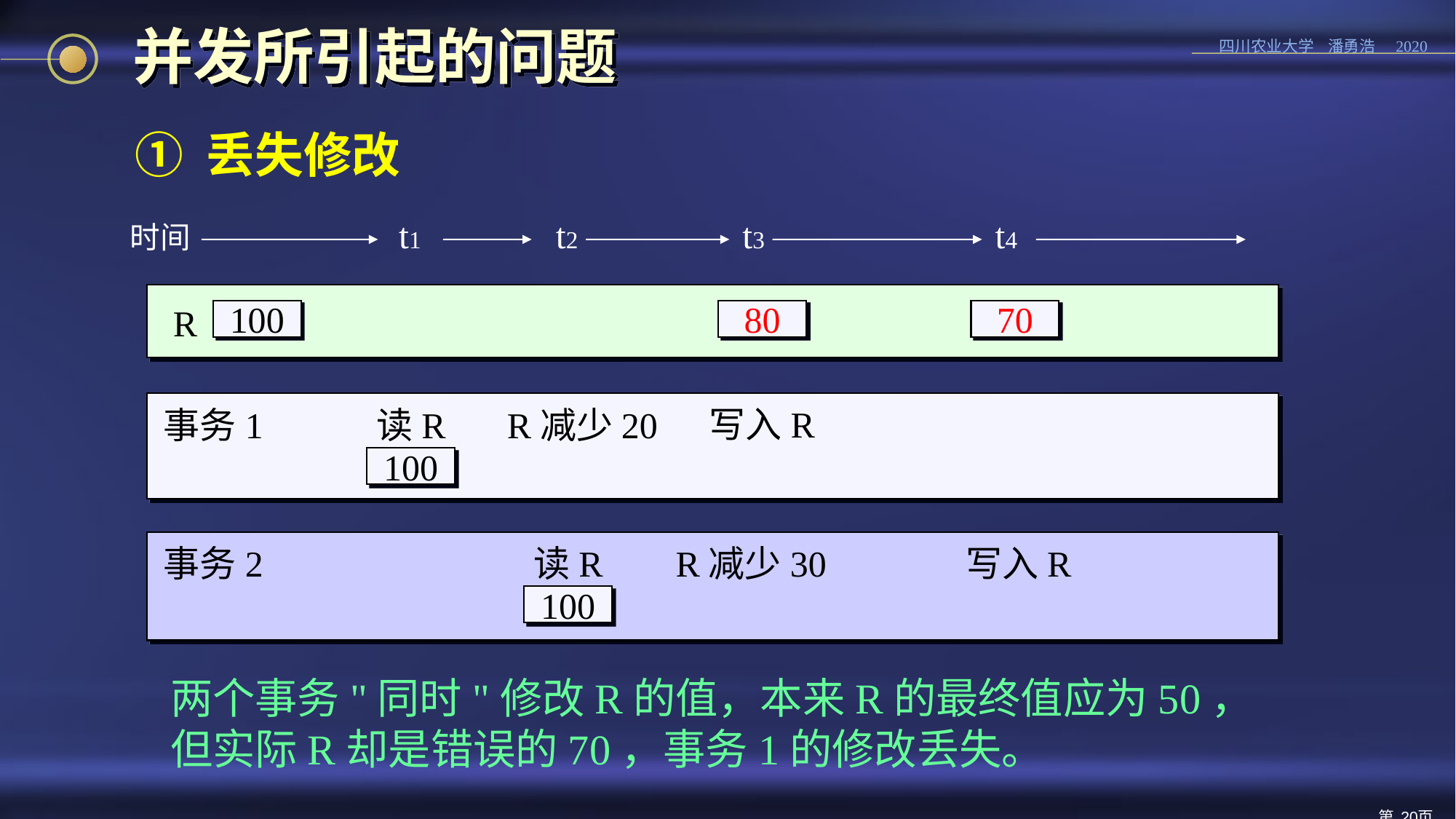

# 并发所引起的问题
① 丢失修改
t1
t2
t3
t4
时间

R
100
80
70

写入R
事务1
读R
R减少20
100

事务2
读R
R减少30
写入R
100
两个事务"同时"修改R的值，本来R的最终值应为50，但实际R却是错误的70，事务1的修改丢失。